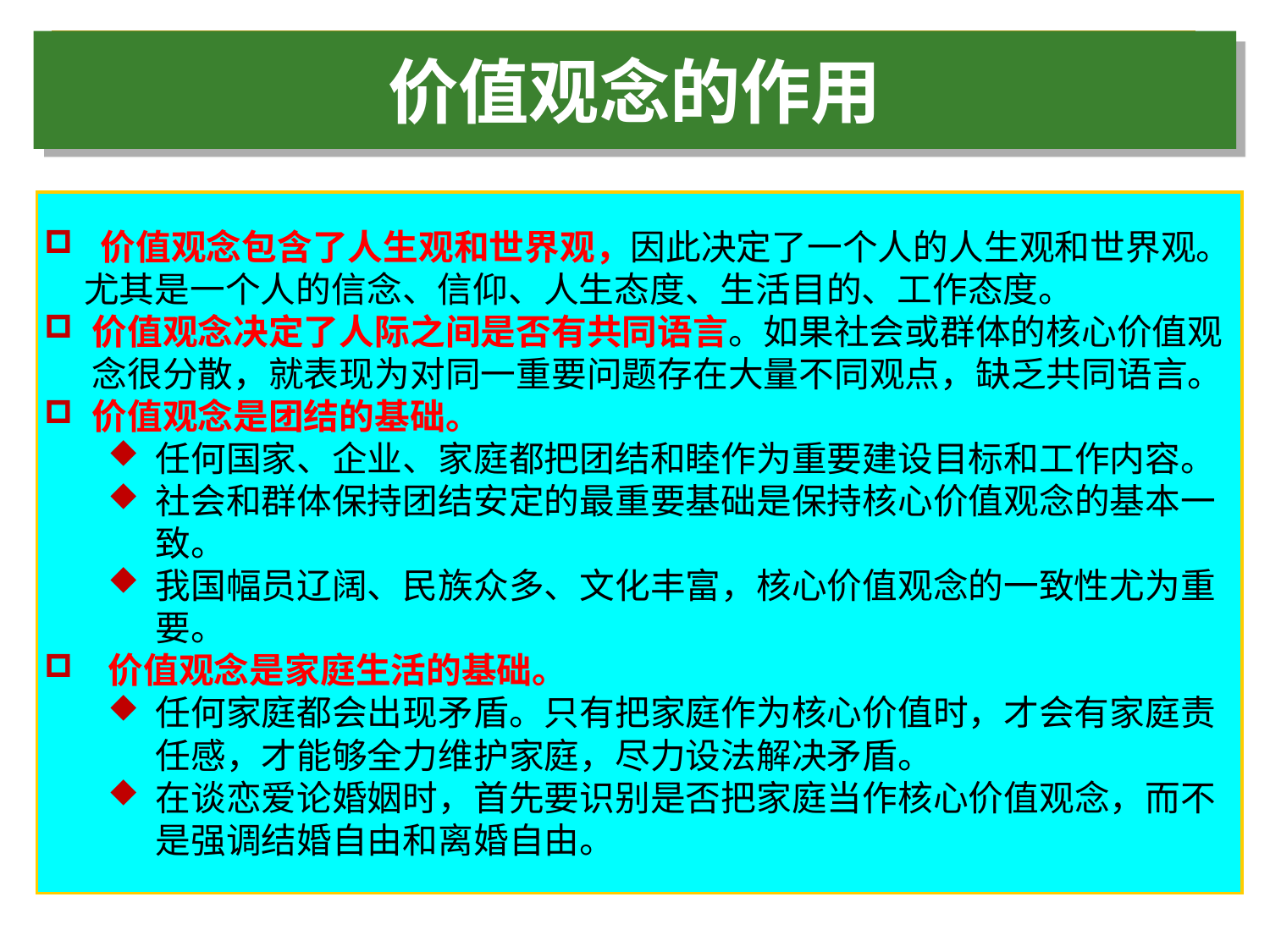

价值观念的作用
 价值观念包含了人生观和世界观，因此决定了一个人的人生观和世界观。尤其是一个人的信念、信仰、人生态度、生活目的、工作态度。
价值观念决定了人际之间是否有共同语言。如果社会或群体的核心价值观念很分散，就表现为对同一重要问题存在大量不同观点，缺乏共同语言。
价值观念是团结的基础。
任何国家、企业、家庭都把团结和睦作为重要建设目标和工作内容。
社会和群体保持团结安定的最重要基础是保持核心价值观念的基本一致。
我国幅员辽阔、民族众多、文化丰富，核心价值观念的一致性尤为重要。
 价值观念是家庭生活的基础。
任何家庭都会出现矛盾。只有把家庭作为核心价值时，才会有家庭责任感，才能够全力维护家庭，尽力设法解决矛盾。
在谈恋爱论婚姻时，首先要识别是否把家庭当作核心价值观念，而不是强调结婚自由和离婚自由。
10